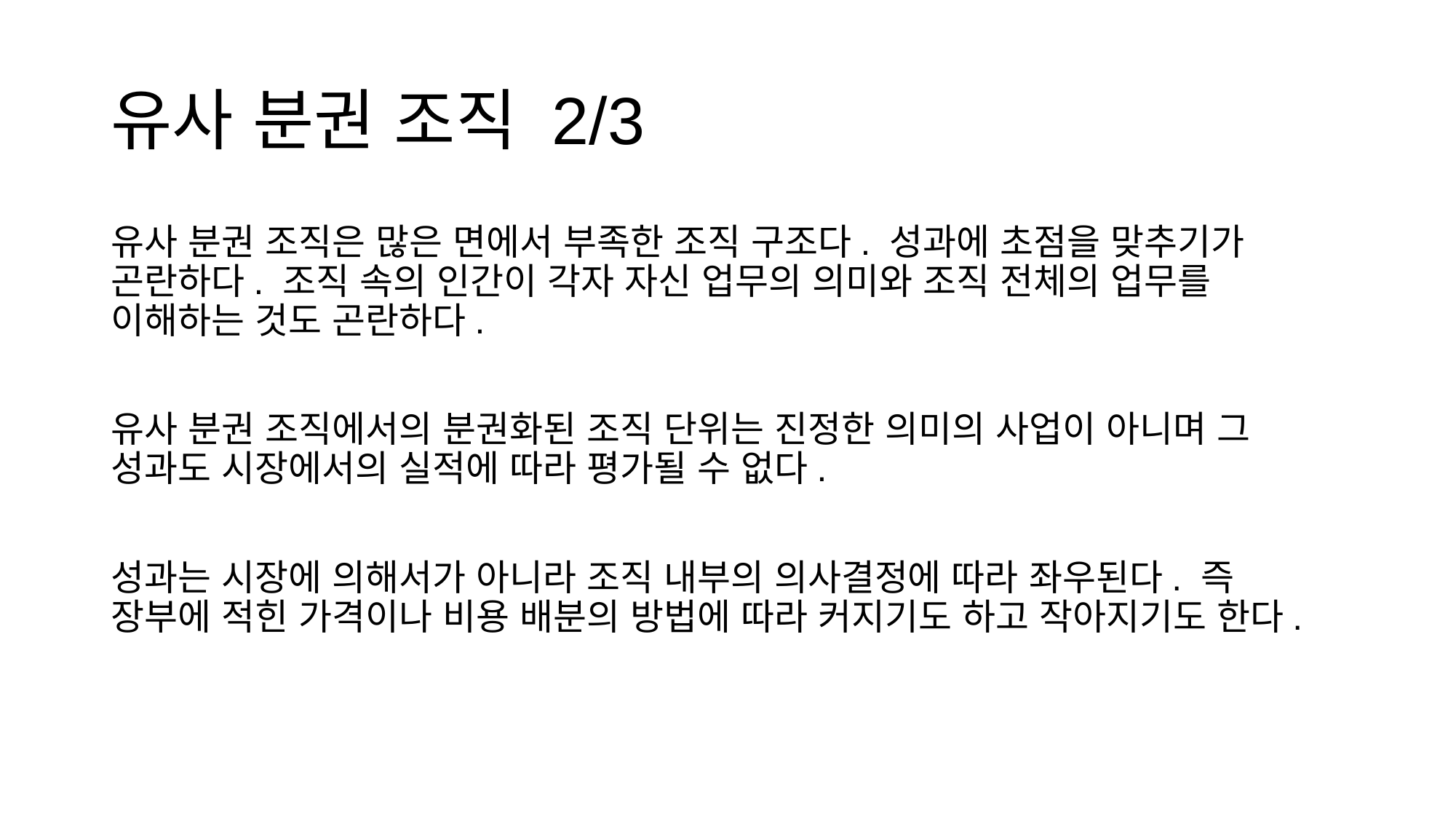

# 유사 분권 조직 2/3
유사 분권 조직은 많은 면에서 부족한 조직 구조다. 성과에 초점을 맞추기가 곤란하다. 조직 속의 인간이 각자 자신 업무의 의미와 조직 전체의 업무를 이해하는 것도 곤란하다.

유사 분권 조직에서의 분권화된 조직 단위는 진정한 의미의 사업이 아니며 그 성과도 시장에서의 실적에 따라 평가될 수 없다.

성과는 시장에 의해서가 아니라 조직 내부의 의사결정에 따라 좌우된다. 즉 장부에 적힌 가격이나 비용 배분의 방법에 따라 커지기도 하고 작아지기도 한다.